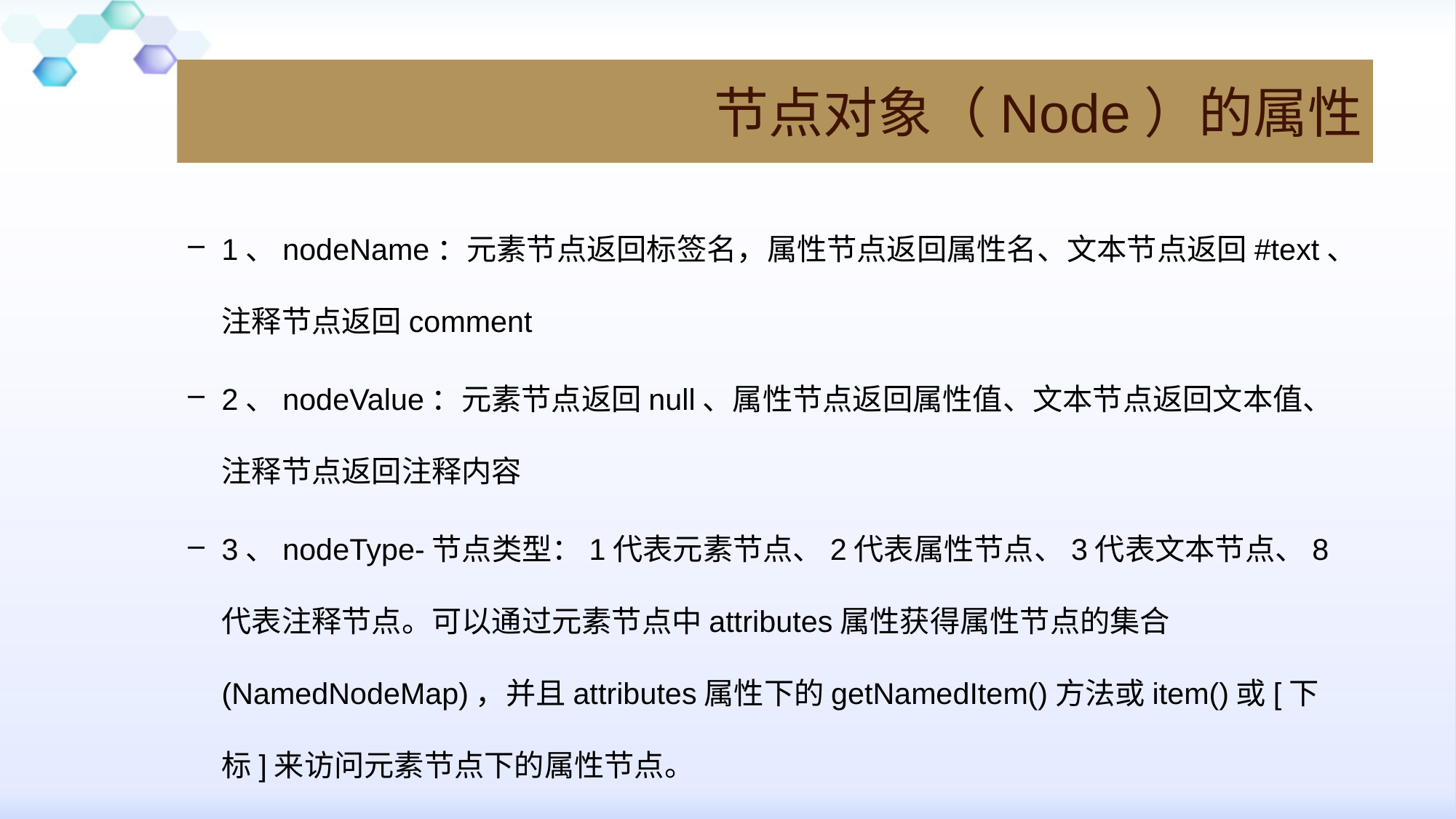

# 节点对象（Node）的属性
1、nodeName：元素节点返回标签名，属性节点返回属性名、文本节点返回#text、注释节点返回comment
2、nodeValue：元素节点返回null、属性节点返回属性值、文本节点返回文本值、注释节点返回注释内容
3、nodeType-节点类型：1代表元素节点、2代表属性节点、3代表文本节点、8代表注释节点。可以通过元素节点中attributes属性获得属性节点的集合(NamedNodeMap)，并且attributes属性下的getNamedItem()方法或item()或[下标]来访问元素节点下的属性节点。